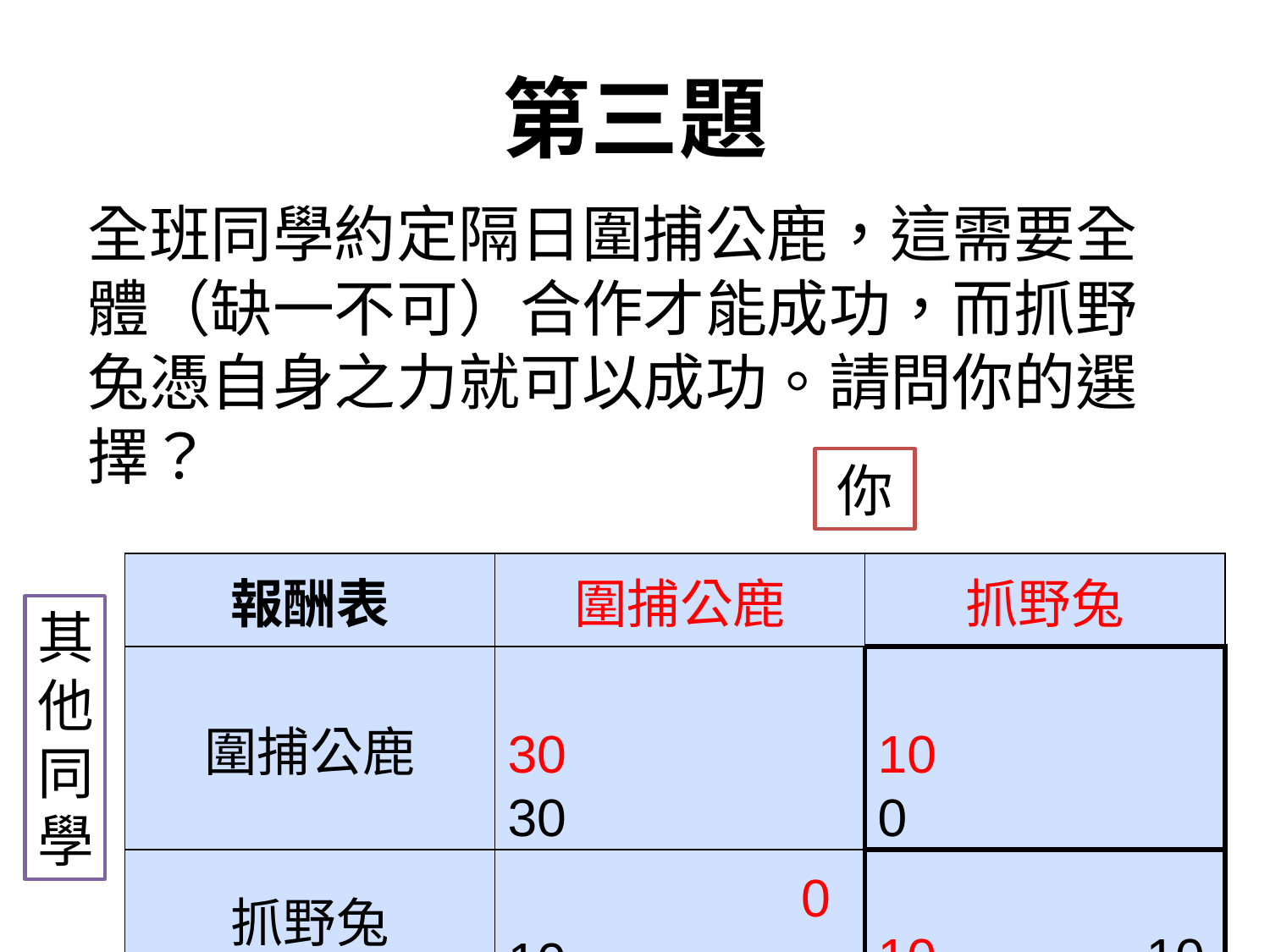

# 第三題
全班同學約定隔日圍捕公鹿，這需要全體（缺一不可）合作才能成功，而抓野兔憑自身之力就可以成功。請問你的選擇？
你
| 報酬表 | 圍捕公鹿 | 抓野兔 |
| --- | --- | --- |
| 圍捕公鹿 | 30 　　 30 | 10　 　 0 |
| 抓野兔 | 0 10 | 10　　　 10 |
其他同學